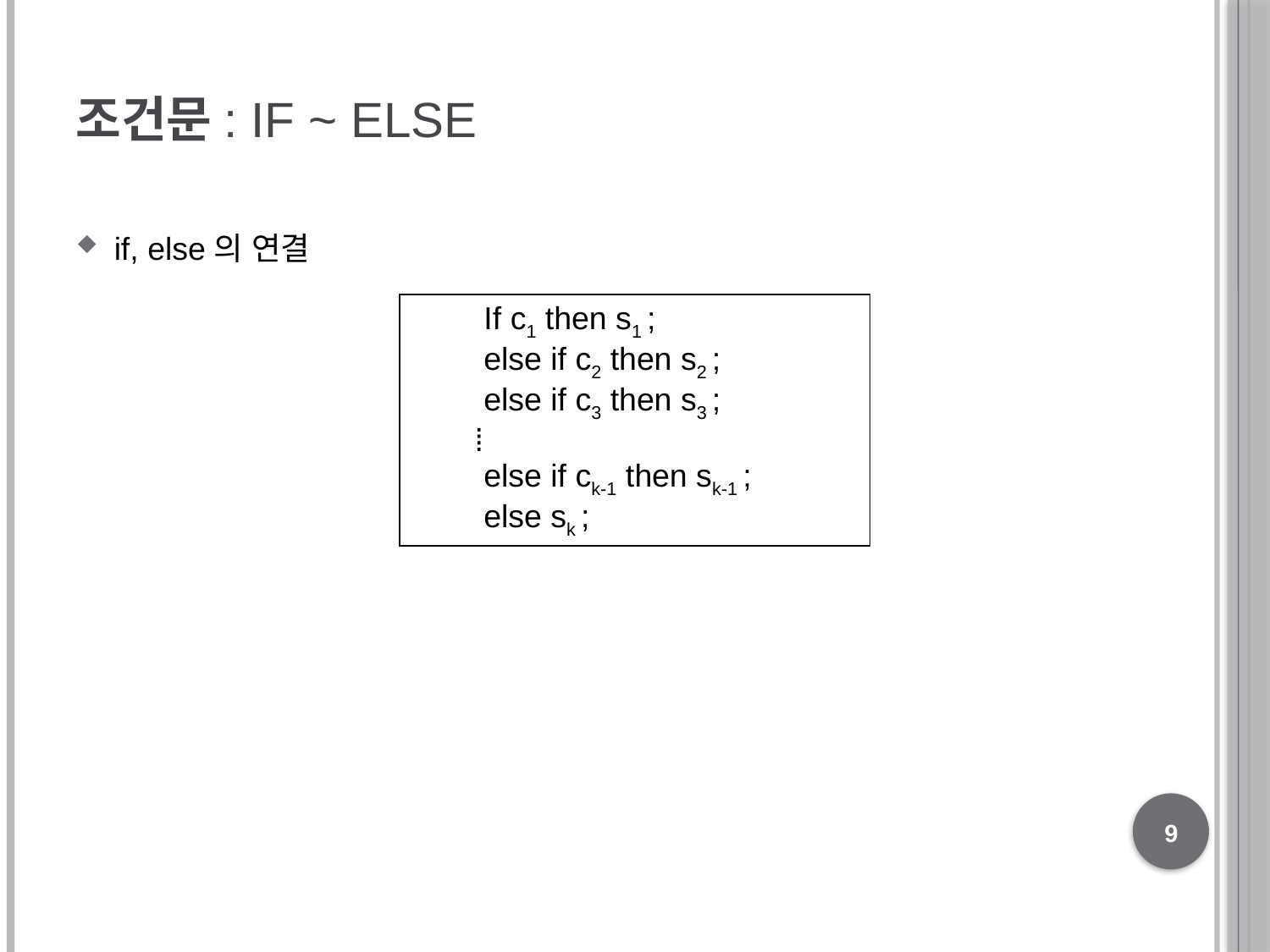

# 조건문: if ~ else
if, else의 연결
| If c1 then s1 ; else if c2 then s2 ; else if c3 then s3 ; ⁞ else if ck-1 then sk-1 ; else sk ; |
| --- |
9